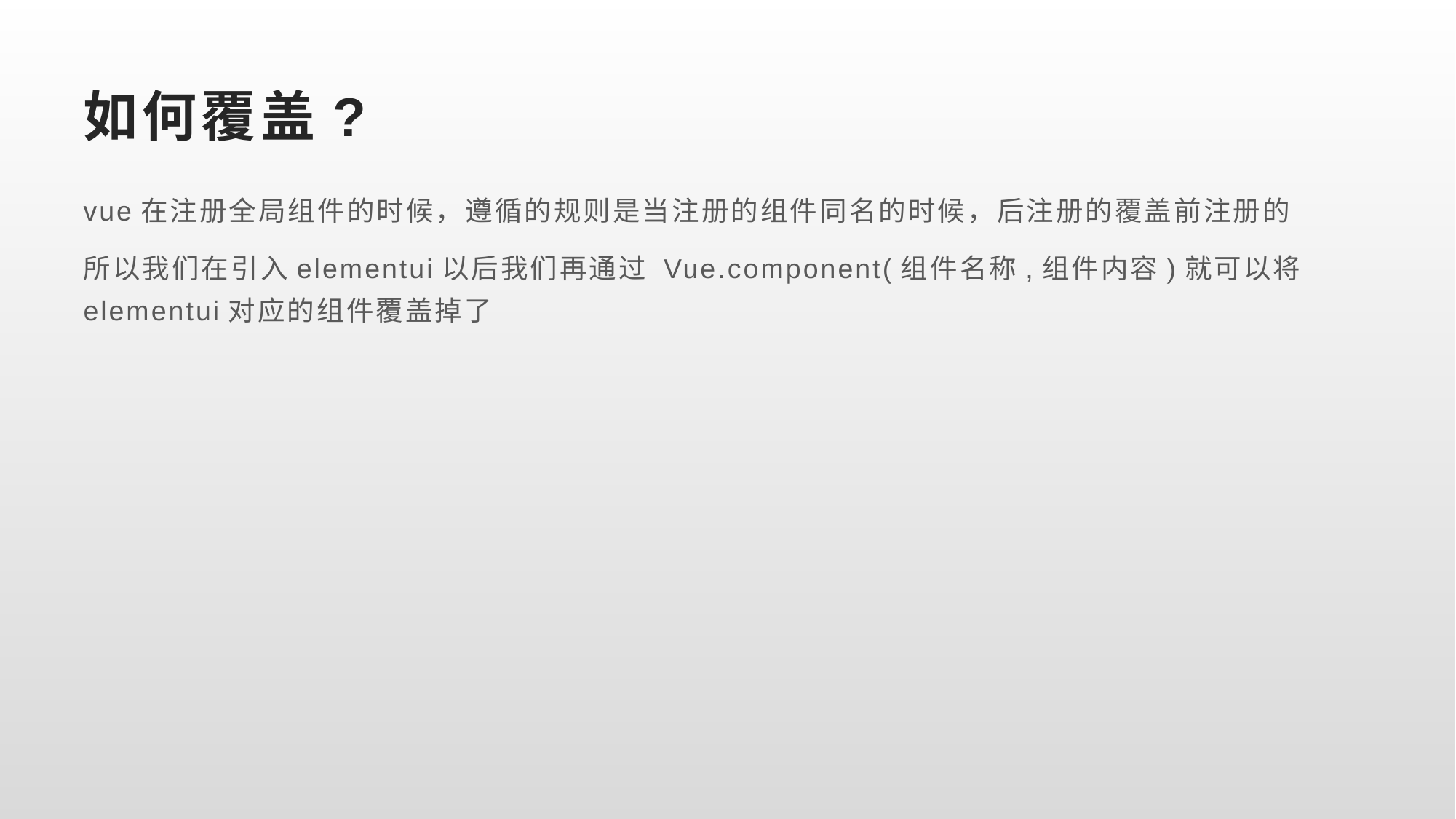

# 如何覆盖?
vue在注册全局组件的时候，遵循的规则是当注册的组件同名的时候，后注册的覆盖前注册的
所以我们在引入elementui以后我们再通过 Vue.component(组件名称,组件内容)就可以将elementui对应的组件覆盖掉了